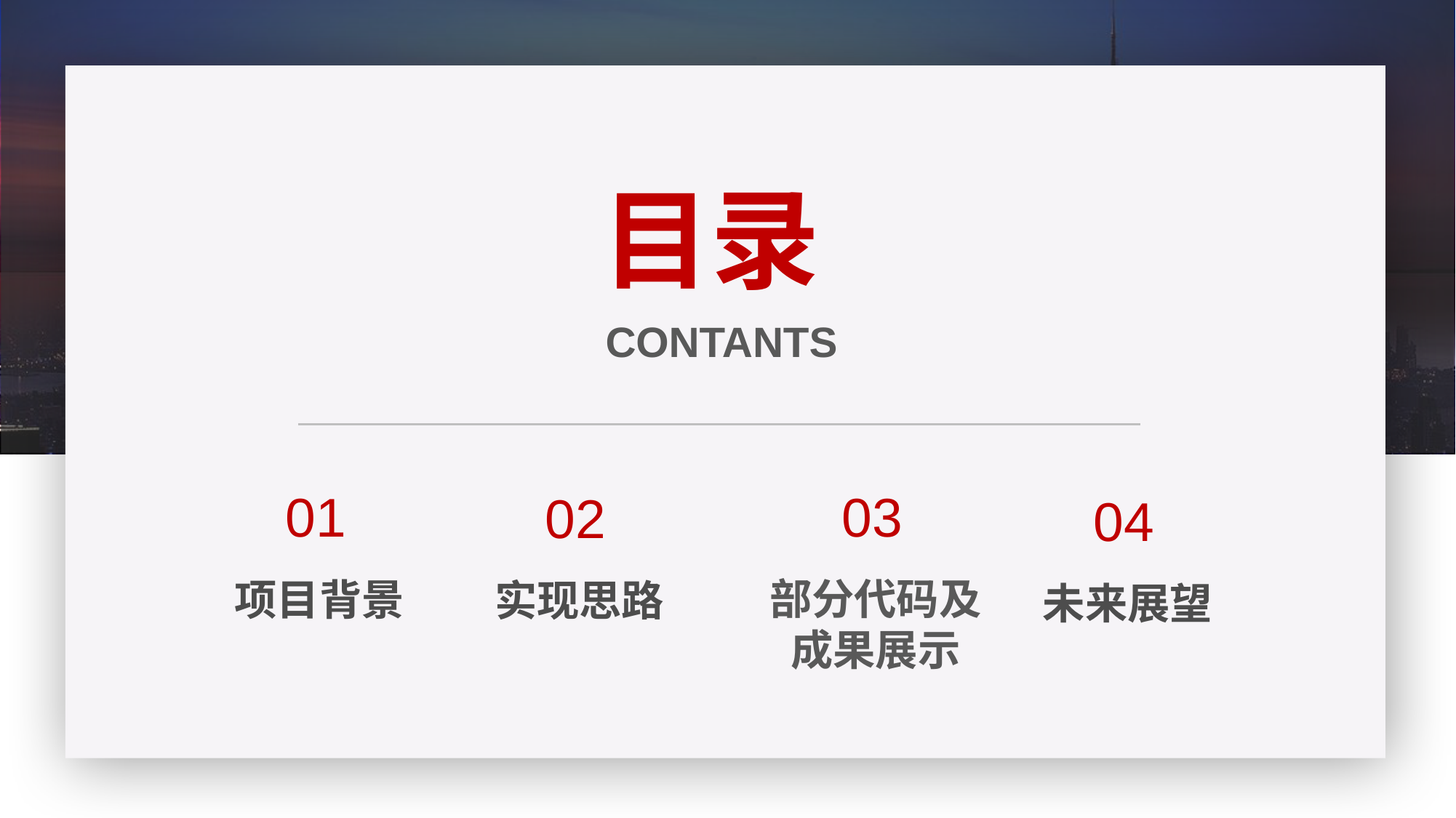

目录
CONTANTS
01
项目背景
03
部分代码及
成果展示
02
实现思路
04
未来展望
延迟